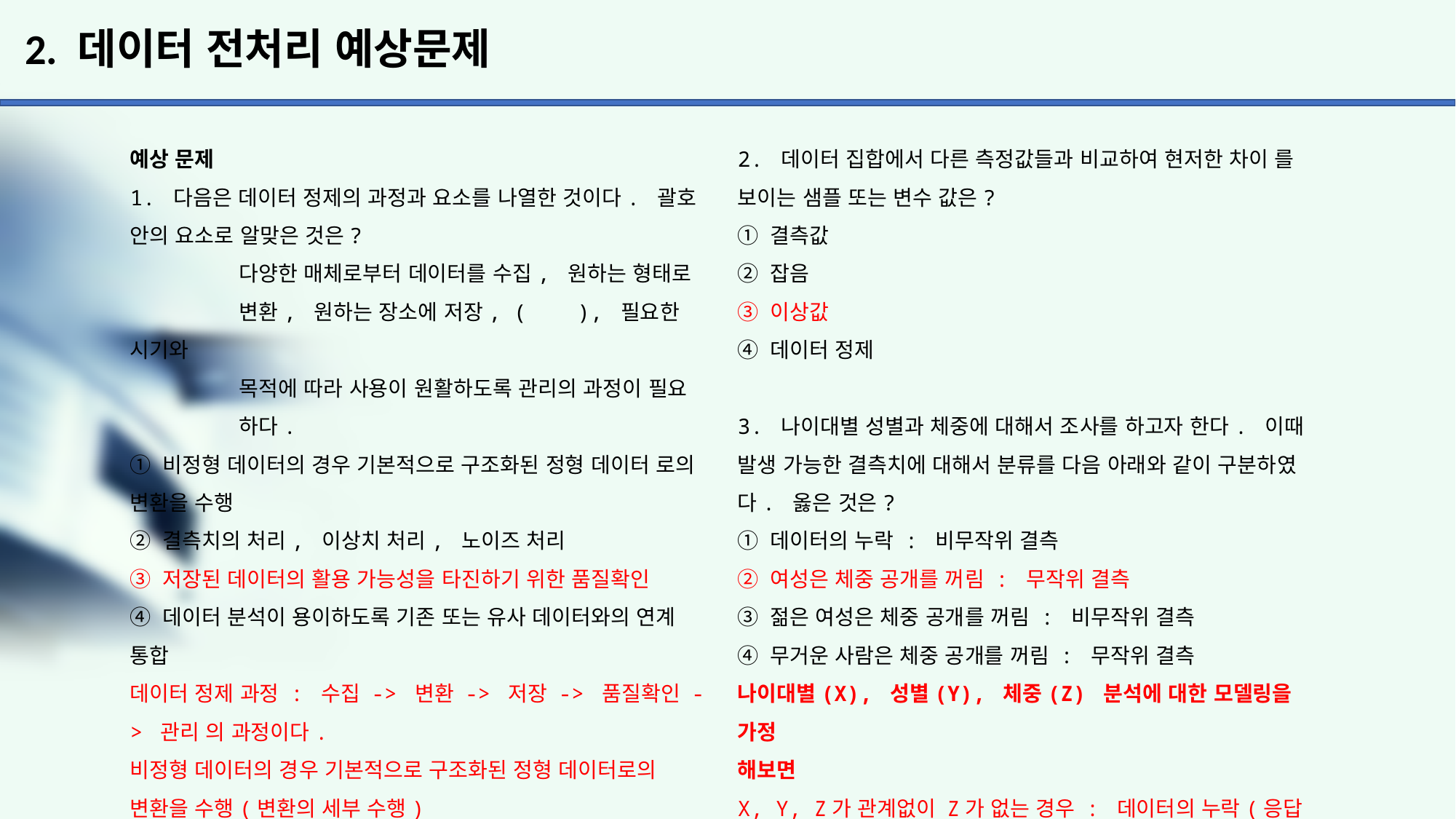

# 2. 데이터 전처리 예상문제
예상 문제
1. 다음은 데이터 정제의 과정과 요소를 나열한 것이다. 괄호 안의 요소로 알맞은 것은?
	다양한 매체로부터 데이터를 수집, 원하는 형태로
	변환, 원하는 장소에 저장, (    ), 필요한 시기와
	목적에 따라 사용이 원활하도록 관리의 과정이 필요
	하다.
① 비정형 데이터의 경우 기본적으로 구조화된 정형 데이터 로의 변환을 수행
② 결측치의 처리, 이상치 처리, 노이즈 처리
③ 저장된 데이터의 활용 가능성을 타진하기 위한 품질확인
④ 데이터 분석이 용이하도록 기존 또는 유사 데이터와의 연계 통합
데이터 정제 과정 : 수집 -> 변환 -> 저장 -> 품질확인 -> 관리 의 과정이다.
비정형 데이터의 경우 기본적으로 구조화된 정형 데이터로의 변환을 수행(변환의 세부 수행)
결측치의 처리, 이상치 처리, 노이즈 처리(데이터 변환 과정의 실무)
데이터 분석이 용이하도록 기존 또는 유사 데이터와의 연계
통합(변환 과정의 종류)
2. 데이터 집합에서 다른 측정값들과 비교하여 현저한 차이 를 보이는 샘플 또는 변수 값은?
① 결측값
② 잡음
③ 이상값
④ 데이터 정제

3. 나이대별 성별과 체중에 대해서 조사를 하고자 한다. 이때 발생 가능한 결측치에 대해서 분류를 다음 아래와 같이 구분하였다. 옳은 것은?
① 데이터의 누락 : 비무작위 결측
② 여성은 체중 공개를 꺼림 : 무작위 결측
③ 젊은 여성은 체중 공개를 꺼림 : 비무작위 결측
④ 무거운 사람은 체중 공개를 꺼림 : 무작위 결측
나이대별(X), 성별(Y), 체중(Z) 분석에 대한 모델링을 가정
해보면
X, Y, Z가 관계없이 Z가 없는 경우 : 데이터의 누락(응답
없음) -> 완전 무작위 결측(MCAR)
여성(Y)은 체중(Z) 공개를 꺼려 하는 경우 : Z가 누락될 가능성이 Y에만 의존 -> 무작위 결측(MAR)
젊은(X) 여성(Y)은 체중(Z)공개를 꺼리는 경우가 더 높음
-> 무작위 결측(MAR)
무거운(가벼운) 사람은 체중(Z) 공개를 꺼림 : Z가 누락될 가능성이 Z값 자체에 관찰되지 않는 값에 달려 있음 -> 비무작위 결측(MNAR)
데이터 결측값 종류
1. 완전 무작위 결측(MCAR)
▶ 발생한 결측값이 다른 변수들과 아무런 연관이 없는 경우
2. 무작위 결측(MAR)
▶ 누락된 자료가 특정 변수와 관련되지만, 그 변수의 결과
와는 관계가 없는 경우
3. 비무작위 결측(MNAR)
▶ 결측값이 다른 변수와 연관이 있는 경우